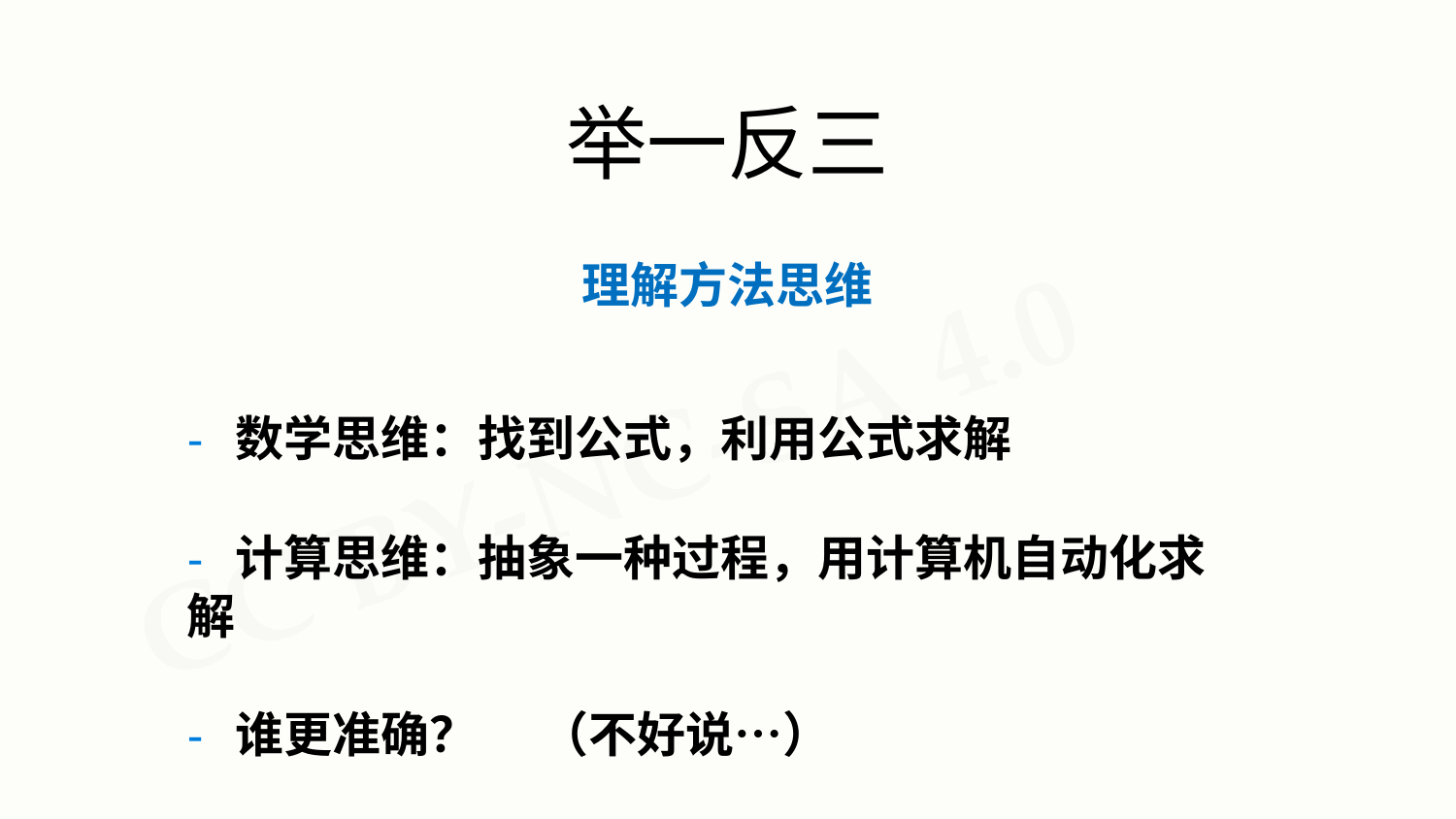

# 举一反三
理解方法思维

- 数学思维：找到公式，利用公式求解

- 计算思维：抽象一种过程，用计算机自动化求解

- 谁更准确？	（不好说…）